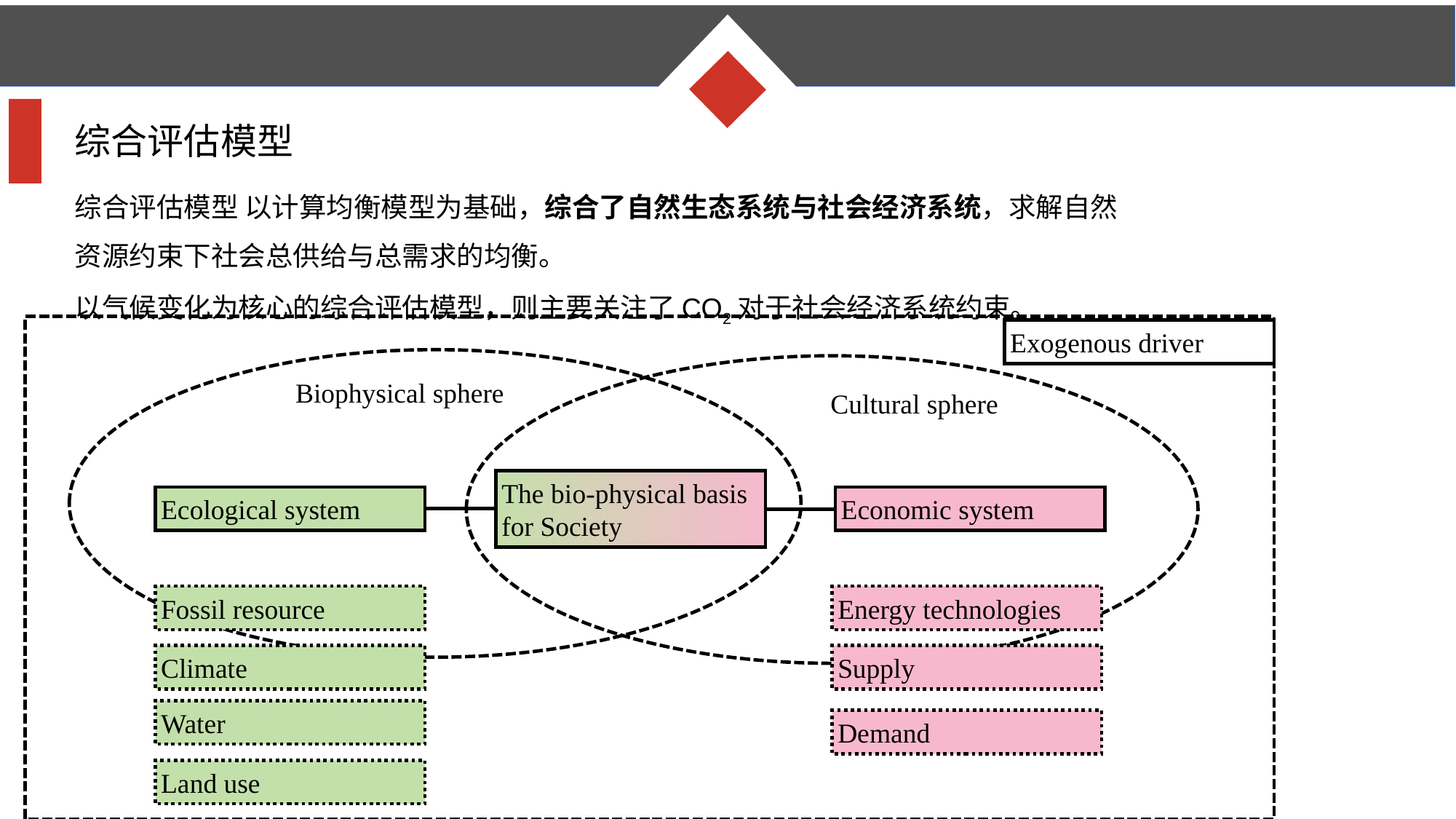

综合评估模型
综合评估模型 以计算均衡模型为基础，综合了自然生态系统与社会经济系统，求解自然资源约束下社会总供给与总需求的均衡。
以气候变化为核心的综合评估模型，则主要关注了CO2对于社会经济系统约束。

Exogenous driver

Biophysical sphere
Cultural sphere
The bio-physical basis for Society
Ecological system
Economic system
Fossil resource
Energy technologies
Climate
Supply
Water
Demand
Land use